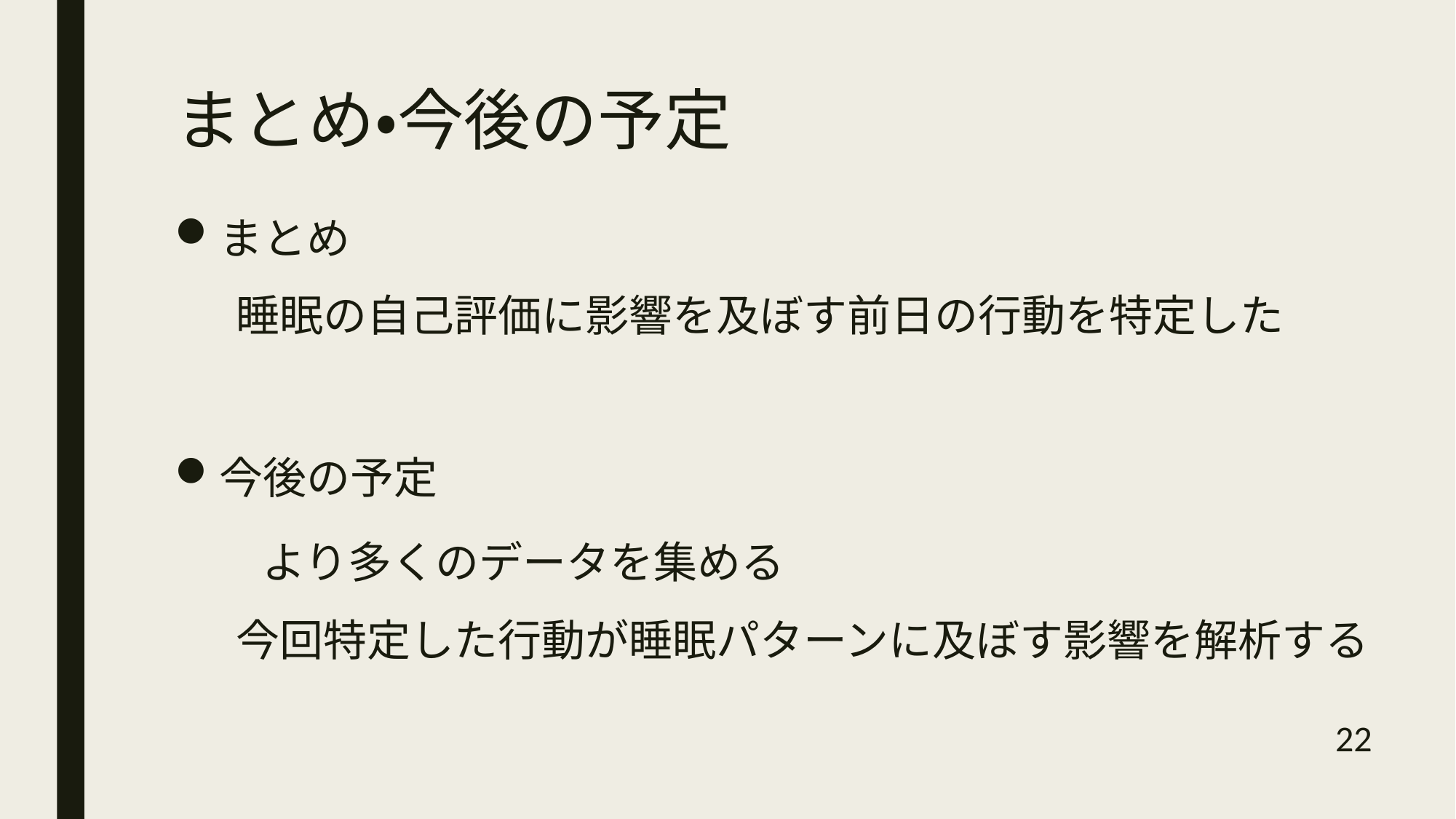

# まとめ・今後の予定
まとめ
睡眠の自己評価に影響を及ぼす前日の行動を特定した

今後の予定
　　より多くのデータを集める
今回特定した行動が睡眠パターンに及ぼす影響を解析する

22